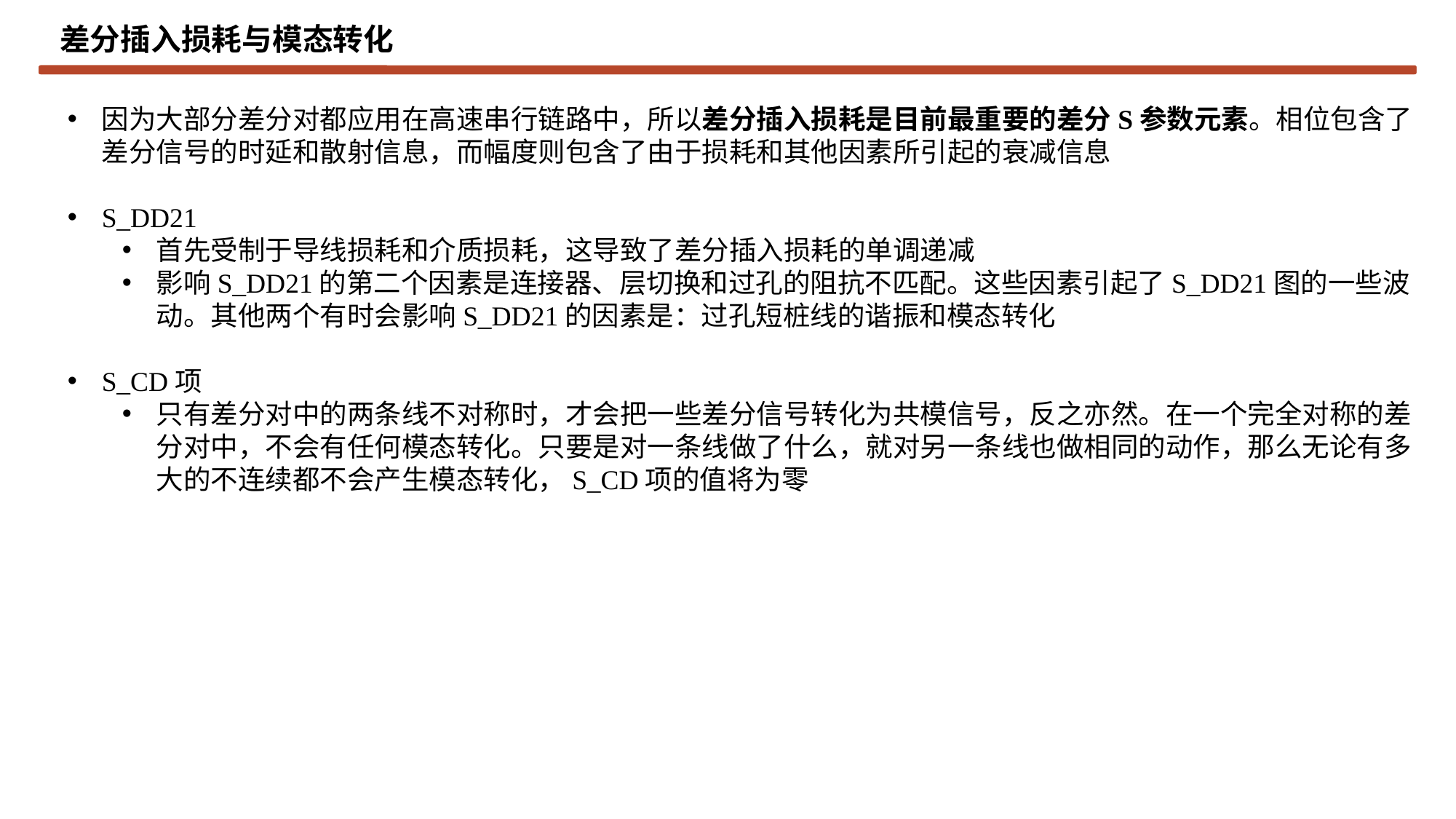

差分插入损耗与模态转化
因为大部分差分对都应用在高速串行链路中，所以差分插入损耗是目前最重要的差分S参数元素。相位包含了差分信号的时延和散射信息，而幅度则包含了由于损耗和其他因素所引起的衰减信息

S_DD21
首先受制于导线损耗和介质损耗，这导致了差分插入损耗的单调递减
影响S_DD21的第二个因素是连接器、层切换和过孔的阻抗不匹配。这些因素引起了S_DD21图的一些波动。其他两个有时会影响S_DD21的因素是：过孔短桩线的谐振和模态转化

S_CD项
只有差分对中的两条线不对称时，才会把一些差分信号转化为共模信号，反之亦然。在一个完全对称的差分对中，不会有任何模态转化。只要是对一条线做了什么，就对另一条线也做相同的动作，那么无论有多大的不连续都不会产生模态转化，S_CD项的值将为零